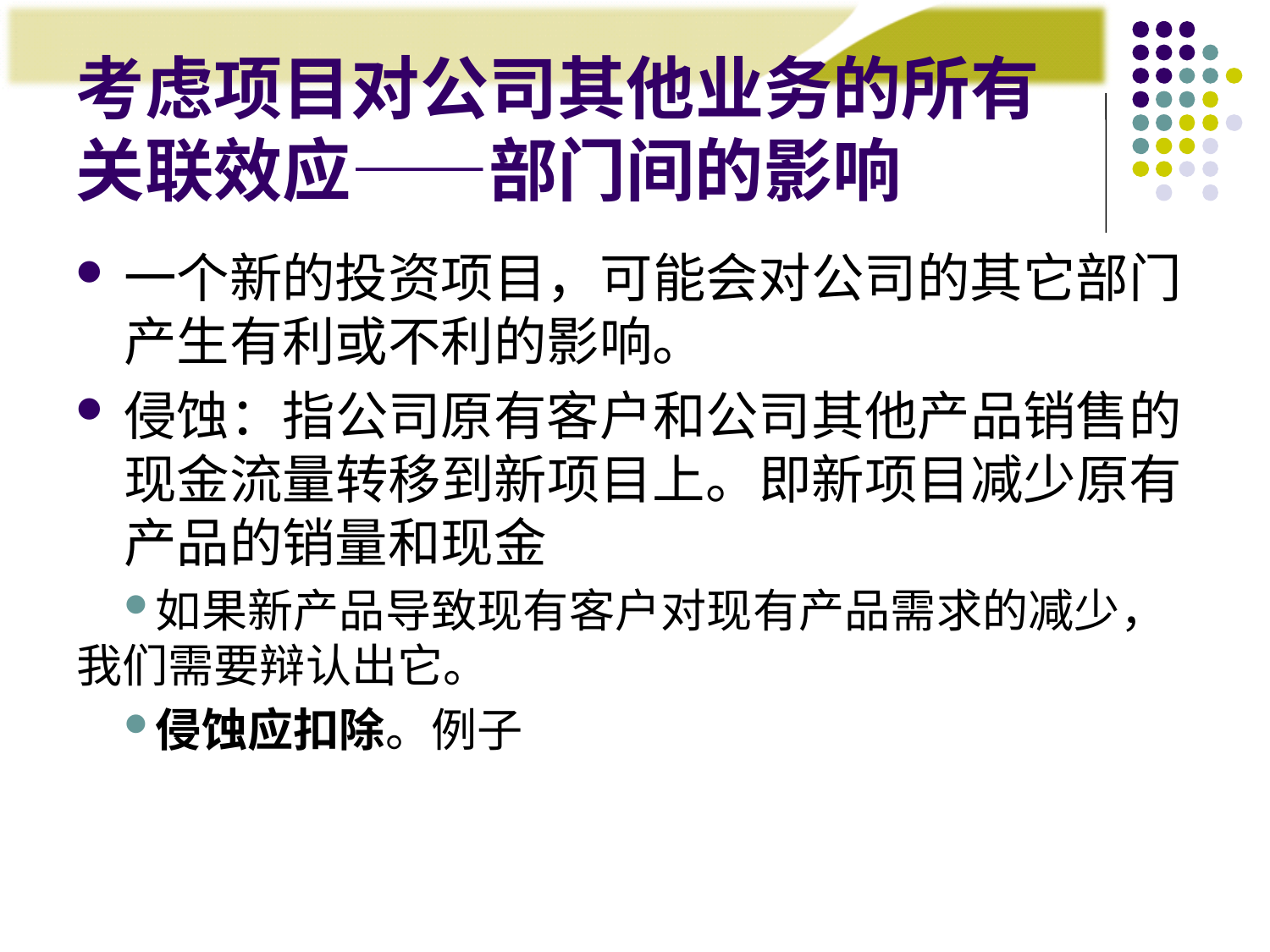

# 考虑项目对公司其他业务的所有关联效应——部门间的影响
一个新的投资项目，可能会对公司的其它部门产生有利或不利的影响。
侵蚀：指公司原有客户和公司其他产品销售的现金流量转移到新项目上。即新项目减少原有产品的销量和现金
如果新产品导致现有客户对现有产品需求的减少，我们需要辩认出它。
侵蚀应扣除。例子